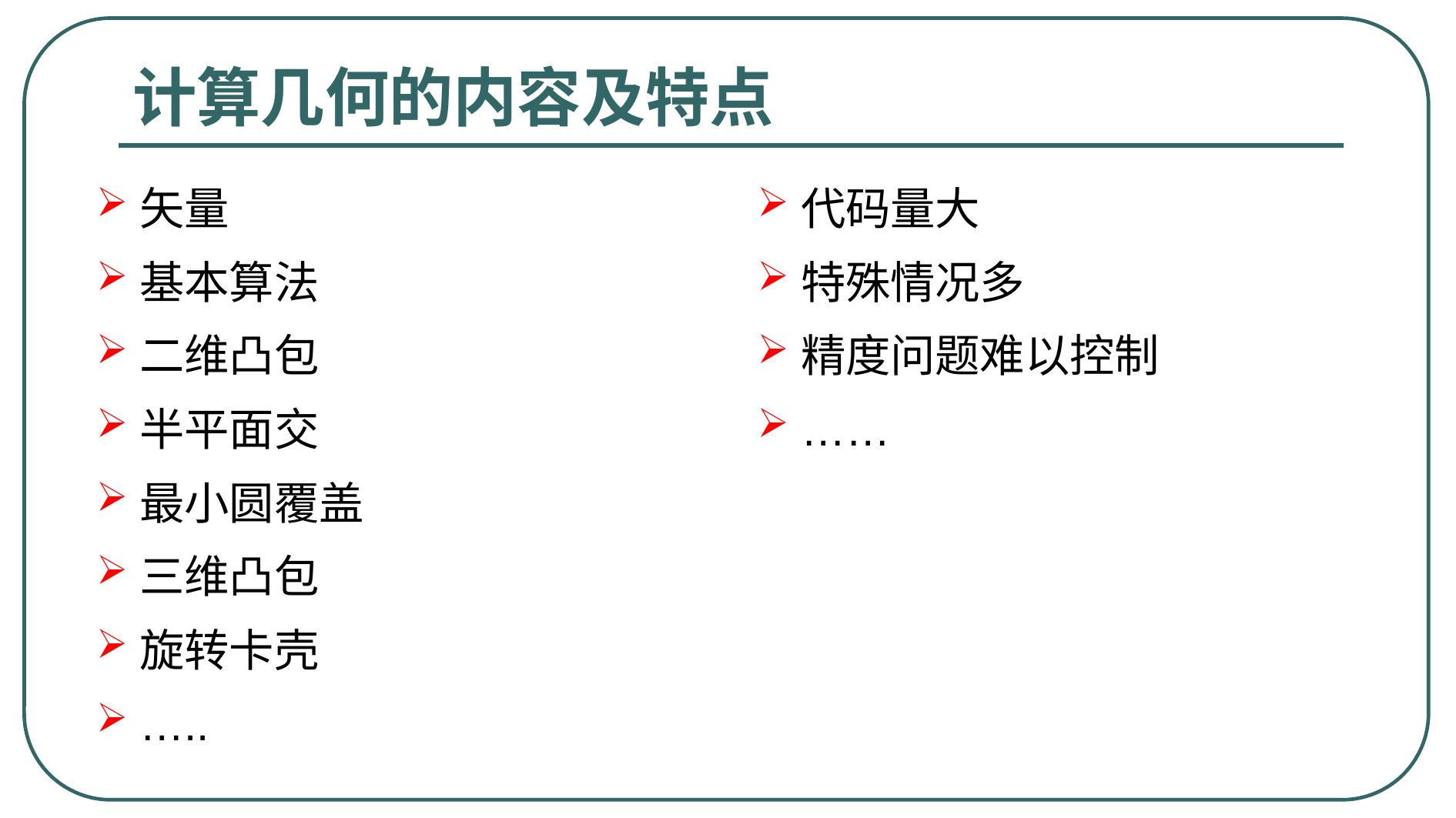

# 计算几何的内容及特点
矢量
基本算法
二维凸包
半平面交
最小圆覆盖
三维凸包
旋转卡壳
…..
代码量大
特殊情况多
精度问题难以控制
……